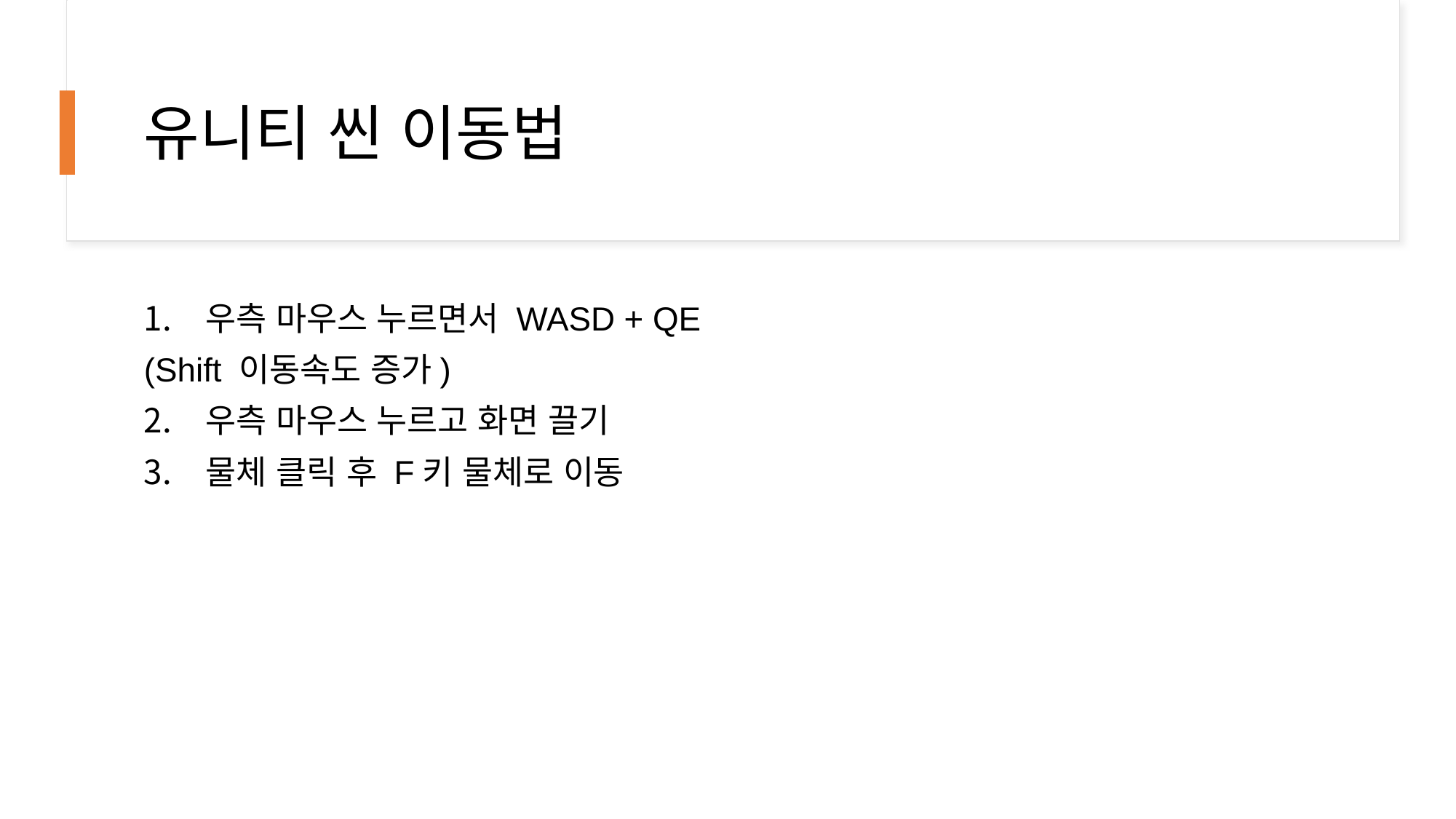

# 유니티 씬 이동법

우측 마우스 누르면서 WASD + QE
(Shift 이동속도 증가)
우측 마우스 누르고 화면 끌기
물체 클릭 후 F키 물체로 이동